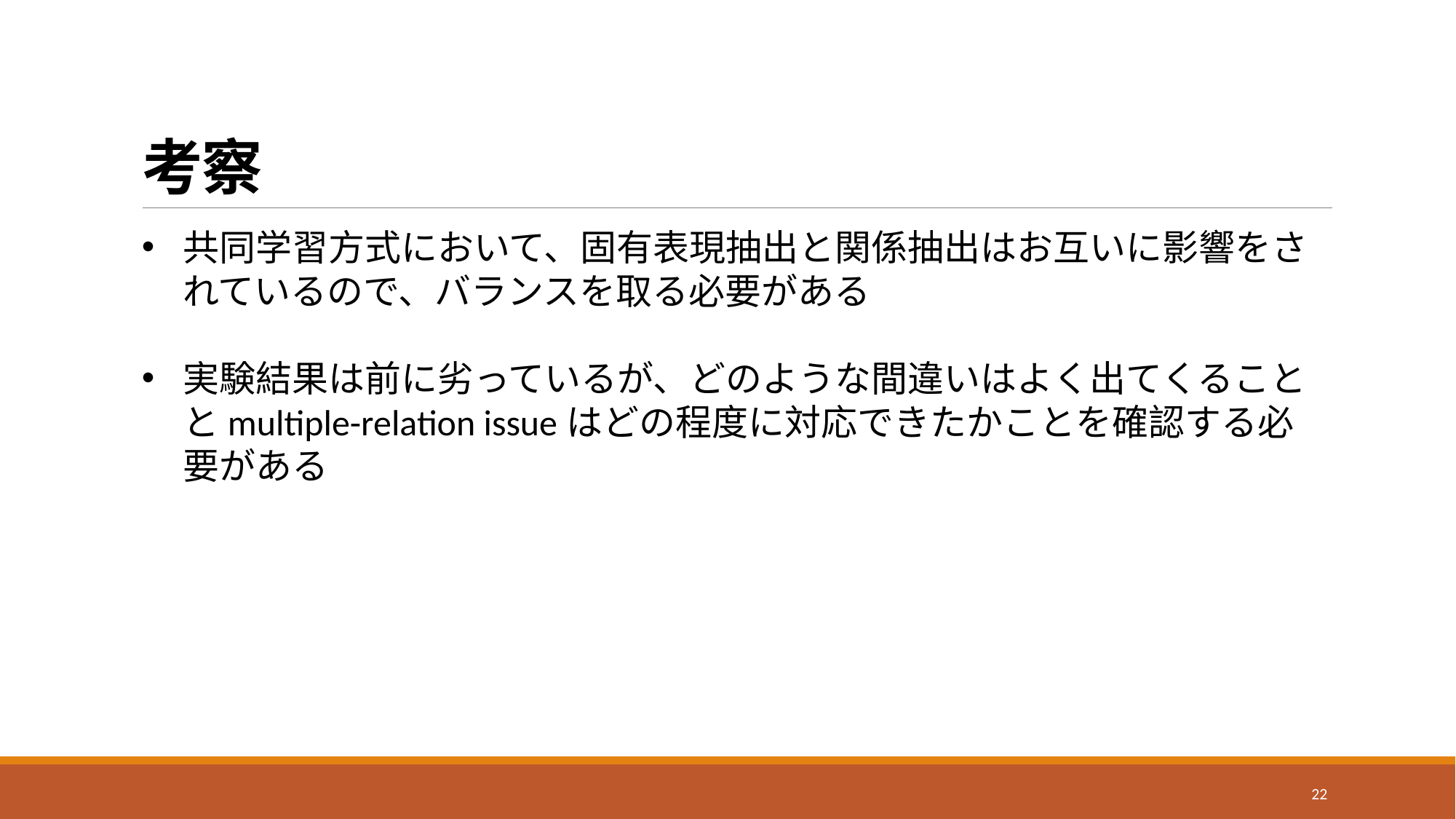

# 考察
共同学習方式において、固有表現抽出と関係抽出はお互いに影響をされているので、バランスを取る必要がある

実験結果は前に劣っているが、どのような間違いはよく出てくることとmultiple-relation issueはどの程度に対応できたかことを確認する必要がある
22